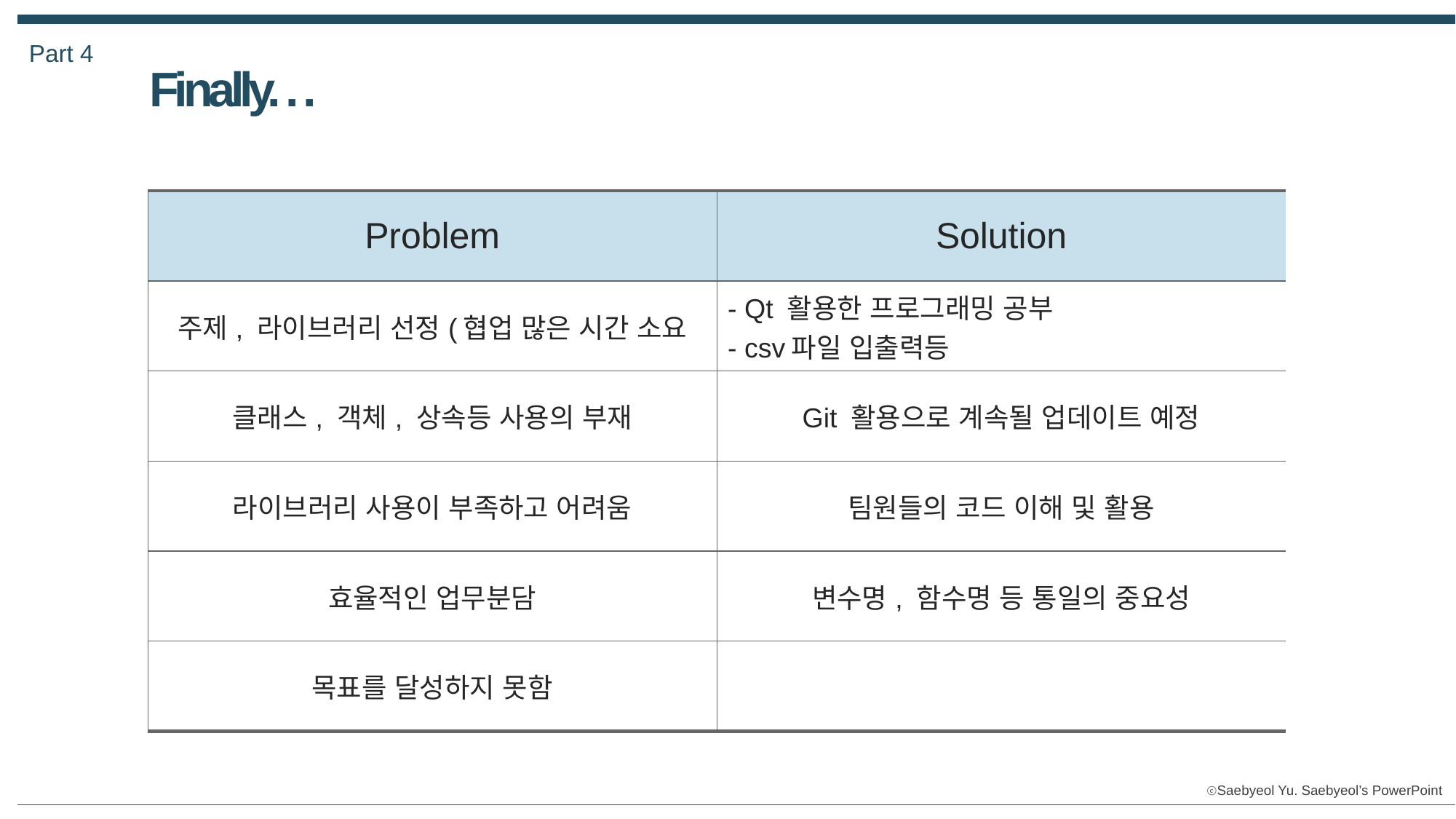

Part 4
Finally. . .
| Problem | Solution |
| --- | --- |
| 주제, 라이브러리 선정(협업 많은 시간 소요 | - Qt 활용한 프로그래밍 공부 - csv파일 입출력등 |
| 클래스, 객체, 상속등 사용의 부재 | Git 활용으로 계속될 업데이트 예정 |
| 라이브러리 사용이 부족하고 어려움 | 팀원들의 코드 이해 및 활용 |
| 효율적인 업무분담 | 변수명, 함수명 등 통일의 중요성 |
| 목표를 달성하지 못함 |  |